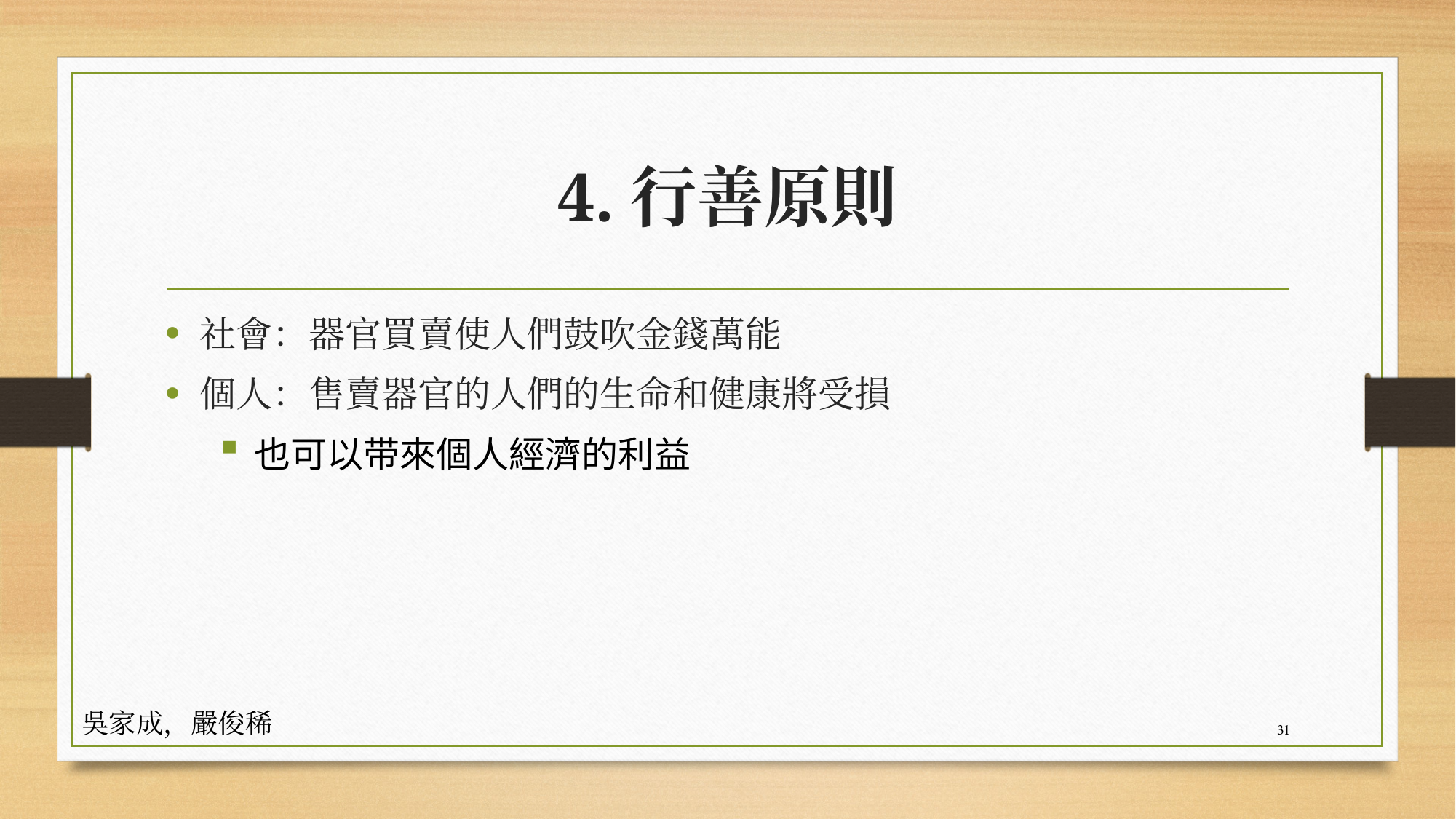

# 4.行善原則
社會：器官買賣使人們鼓吹金錢萬能
個人：售賣器官的人們的生命和健康將受損
也可以带來個人經濟的利益
吳家成，嚴俊稀
31